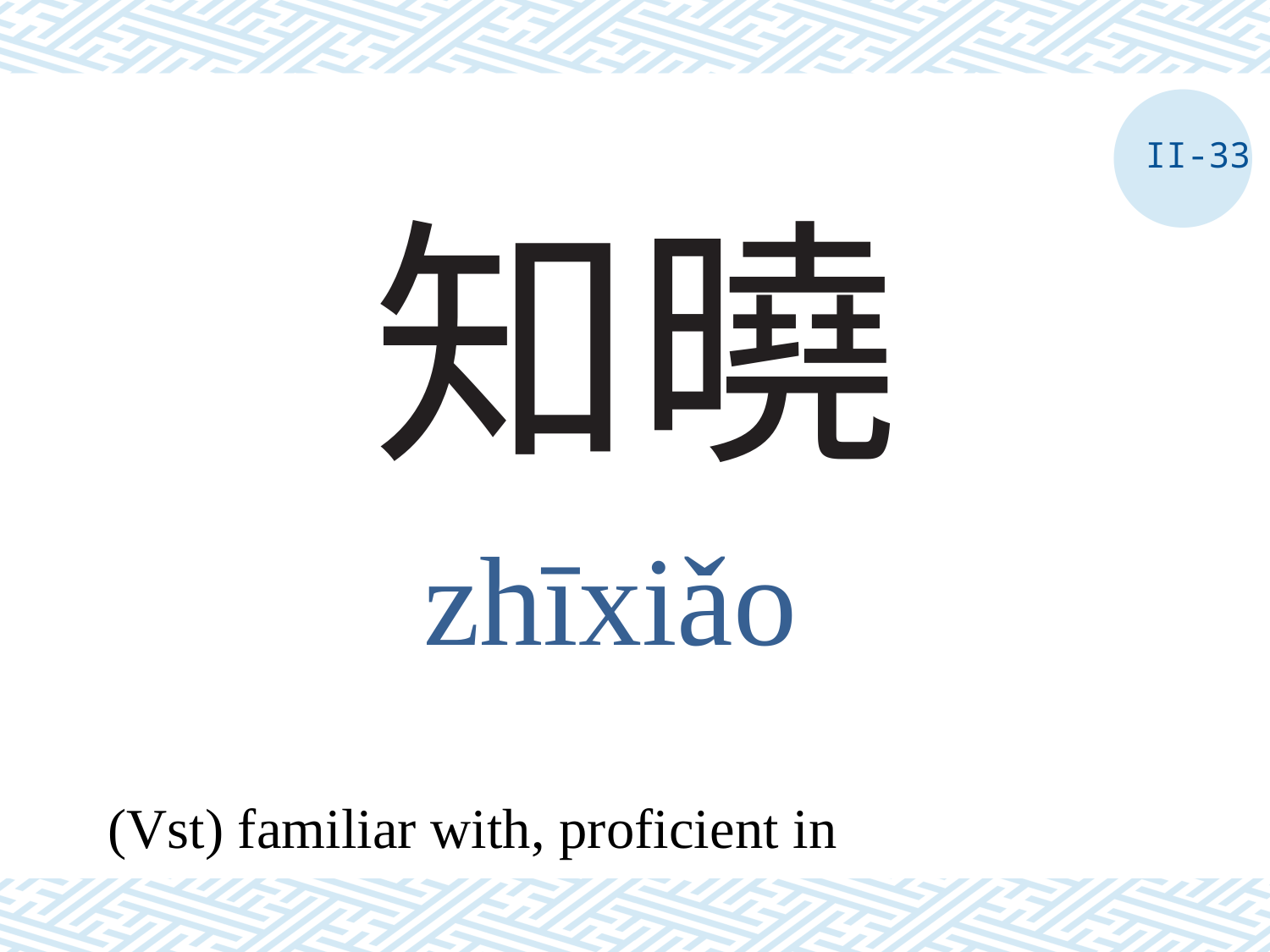

II-33

# 知曉
zhīxiǎo
(Vst) familiar with, proficient in